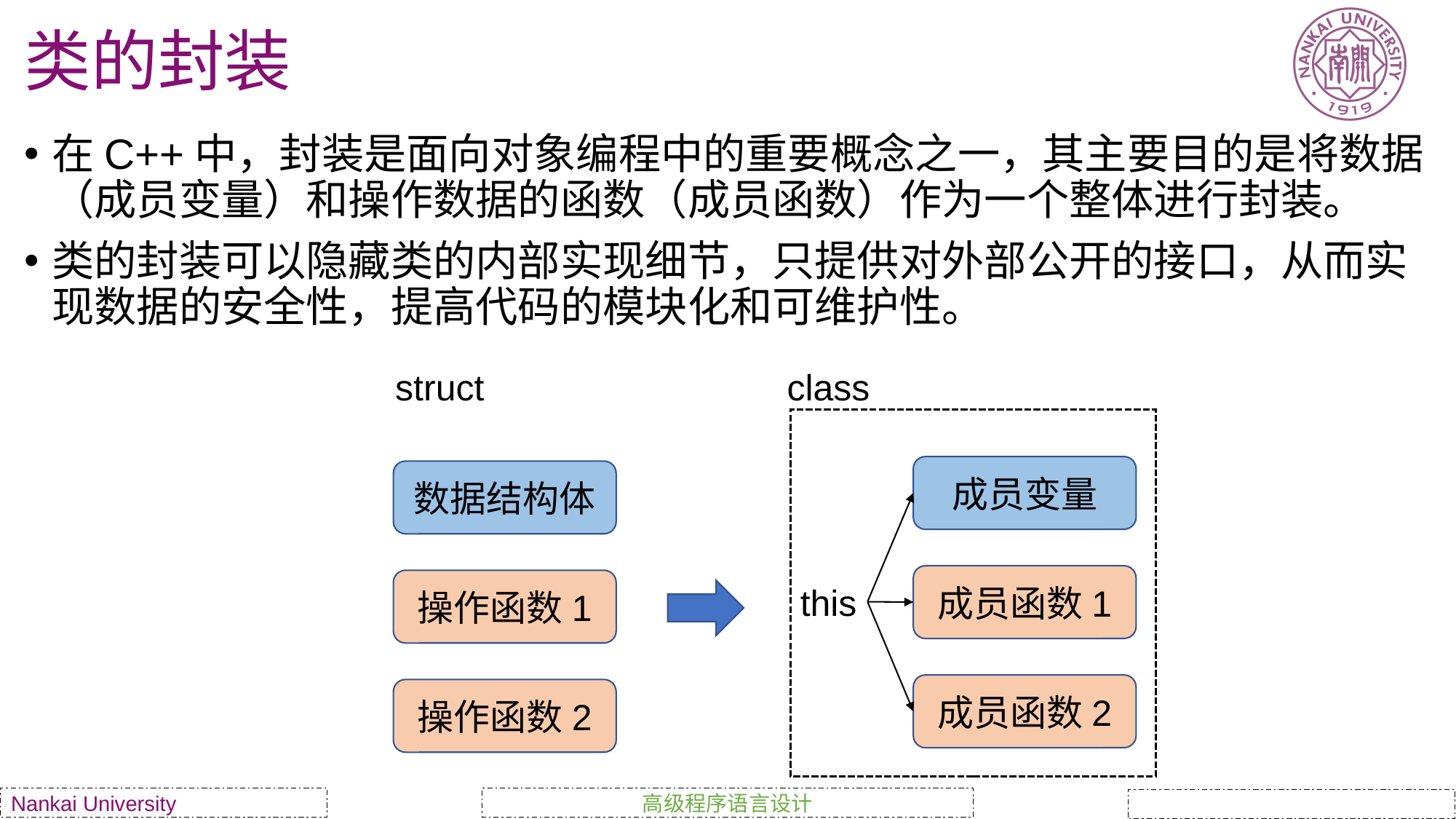

# 类的封装
在C++中，封装是面向对象编程中的重要概念之一，其主要目的是将数据（成员变量）和操作数据的函数（成员函数）作为一个整体进行封装。
类的封装可以隐藏类的内部实现细节，只提供对外部公开的接口，从而实现数据的安全性，提高代码的模块化和可维护性。
struct
class

成员变量
数据结构体
成员函数1
操作函数1
this

成员函数2
操作函数2
高级程序语言设计
Nankai University
2